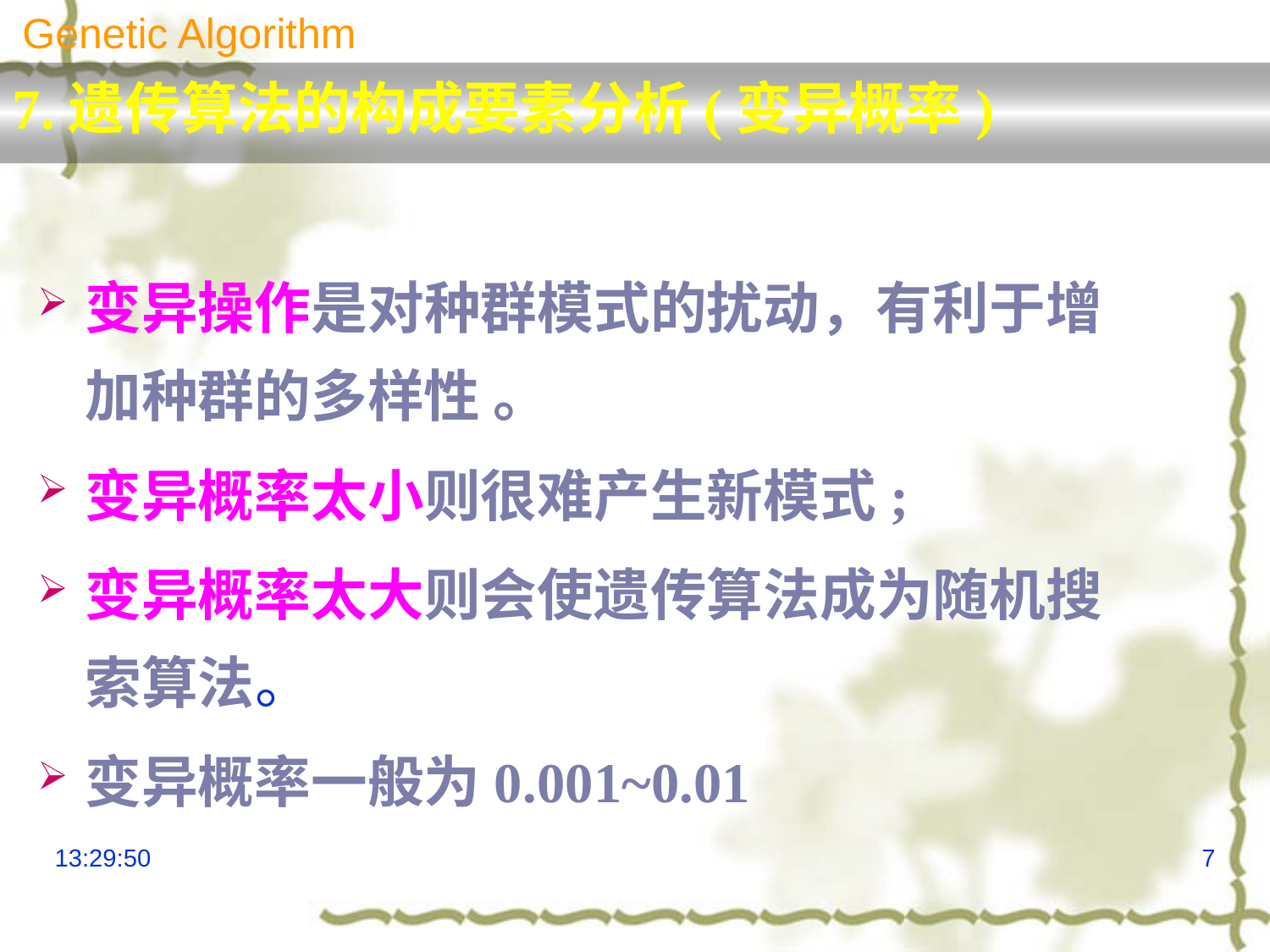

Genetic Algorithm
7.遗传算法的构成要素分析(变异概率)
变异操作是对种群模式的扰动，有利于增加种群的多样性 。
变异概率太小则很难产生新模式;
变异概率太大则会使遗传算法成为随机搜索算法。
变异概率一般为0.001~0.01
13:29:50
7